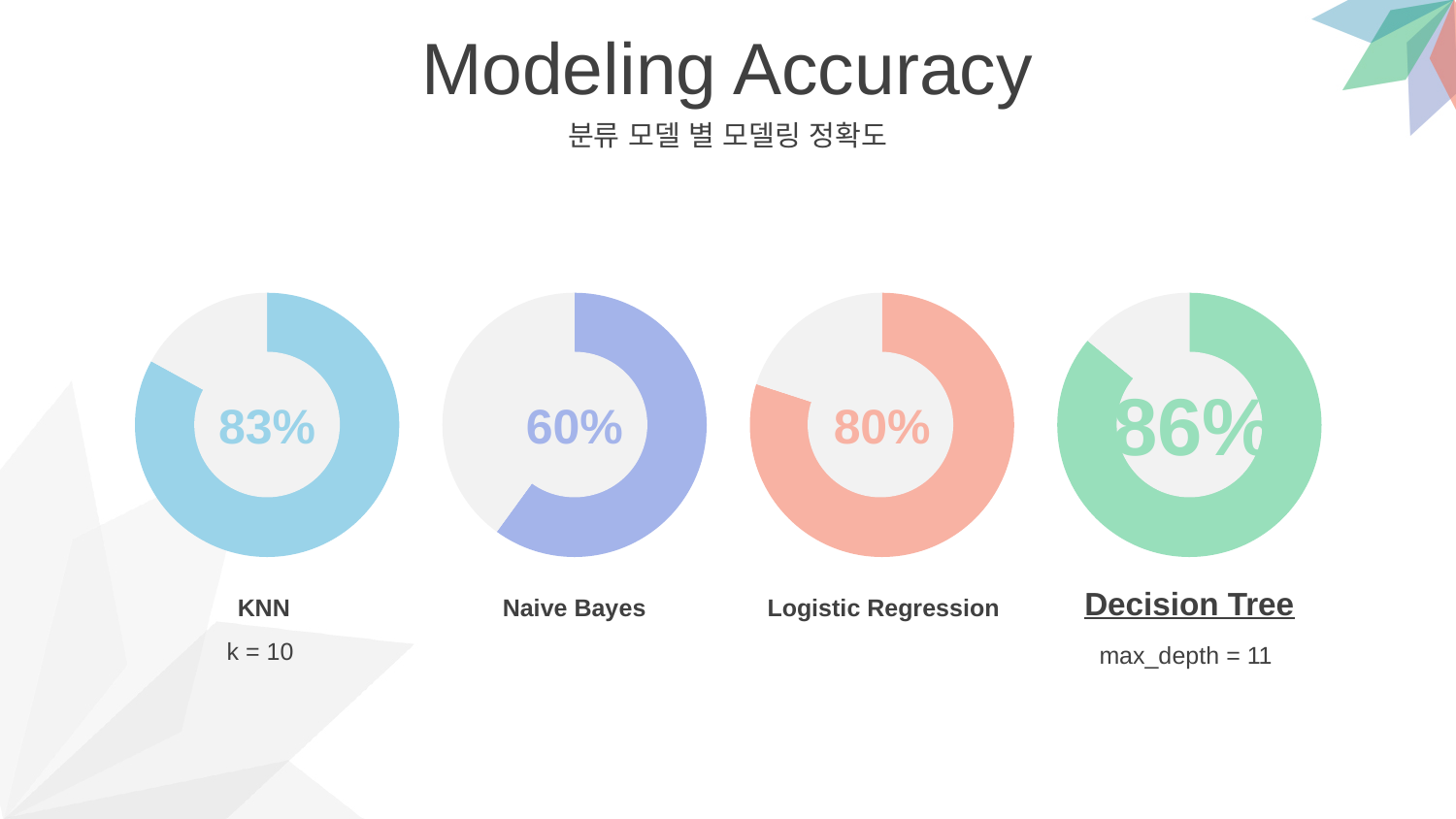

Modeling Accuracy
분류 모델 별 모델링 정확도

### Chart

| Category | % |
|---|---|
| colored | 83.0 |
| blank | 17.0 |

### Chart

| Category | % |
|---|---|
| colored | 60.0 |
| blank | 40.0 |

### Chart

| Category | % |
|---|---|
| colored | 80.0 |
| blank | 20.0 |

### Chart

| Category | % |
|---|---|
| colored | 86.0 |
| blank | 14.0 |

86%
83%
60%
80%
Decision Tree
max_depth = 11
KNN
k = 10
Naive Bayes

Logistic Regression